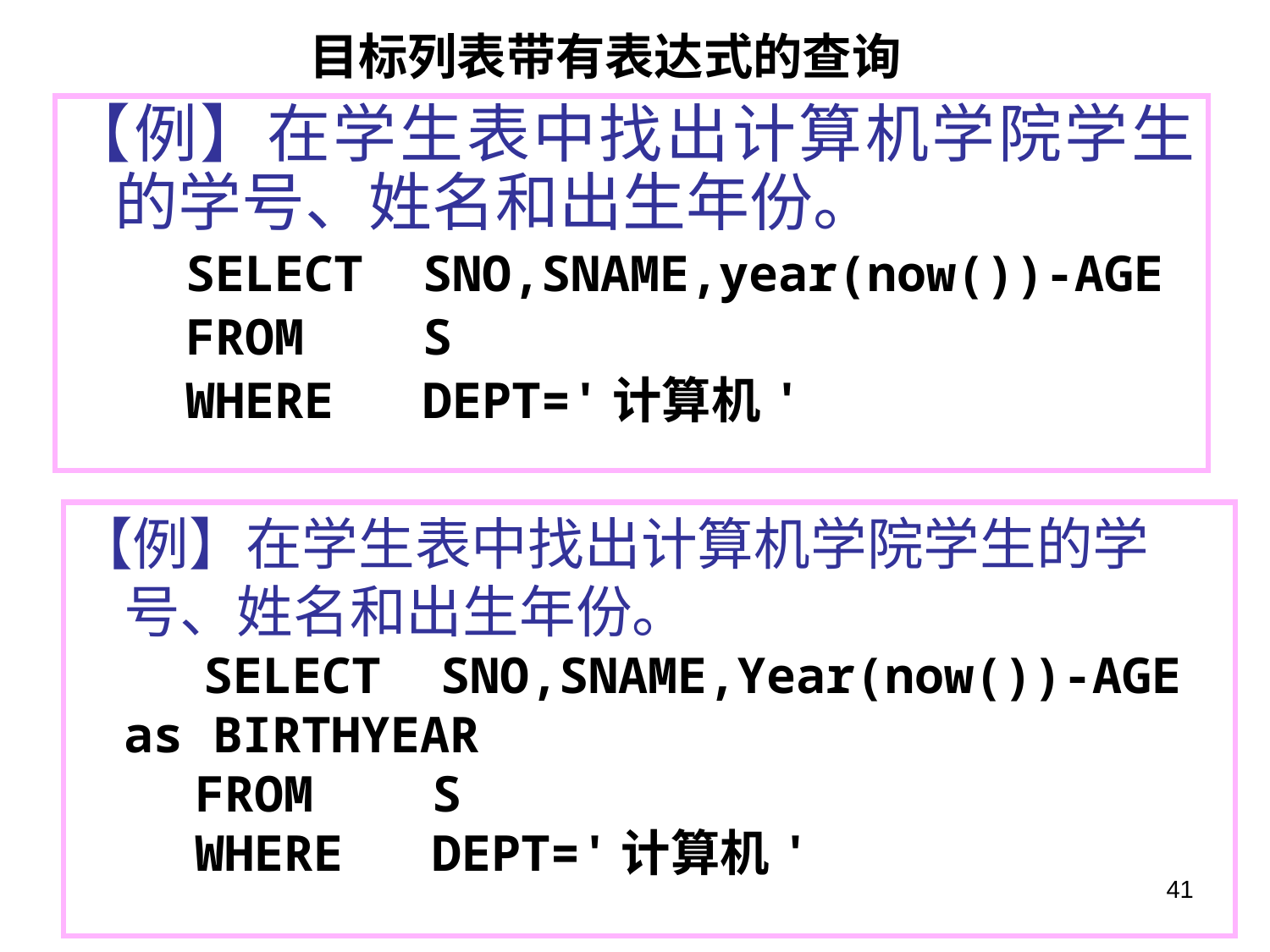

目标列表带有表达式的查询
【例】在学生表中找出计算机学院学生的学号、姓名和出生年份。
    SELECT  SNO,SNAME,year(now())-AGE
    FROM    S
    WHERE   DEPT='计算机'
【例】在学生表中找出计算机学院学生的学号、姓名和出生年份。
     SELECT  SNO,SNAME,Year(now())-AGE as BIRTHYEAR
    FROM    S
    WHERE   DEPT='计算机'
41